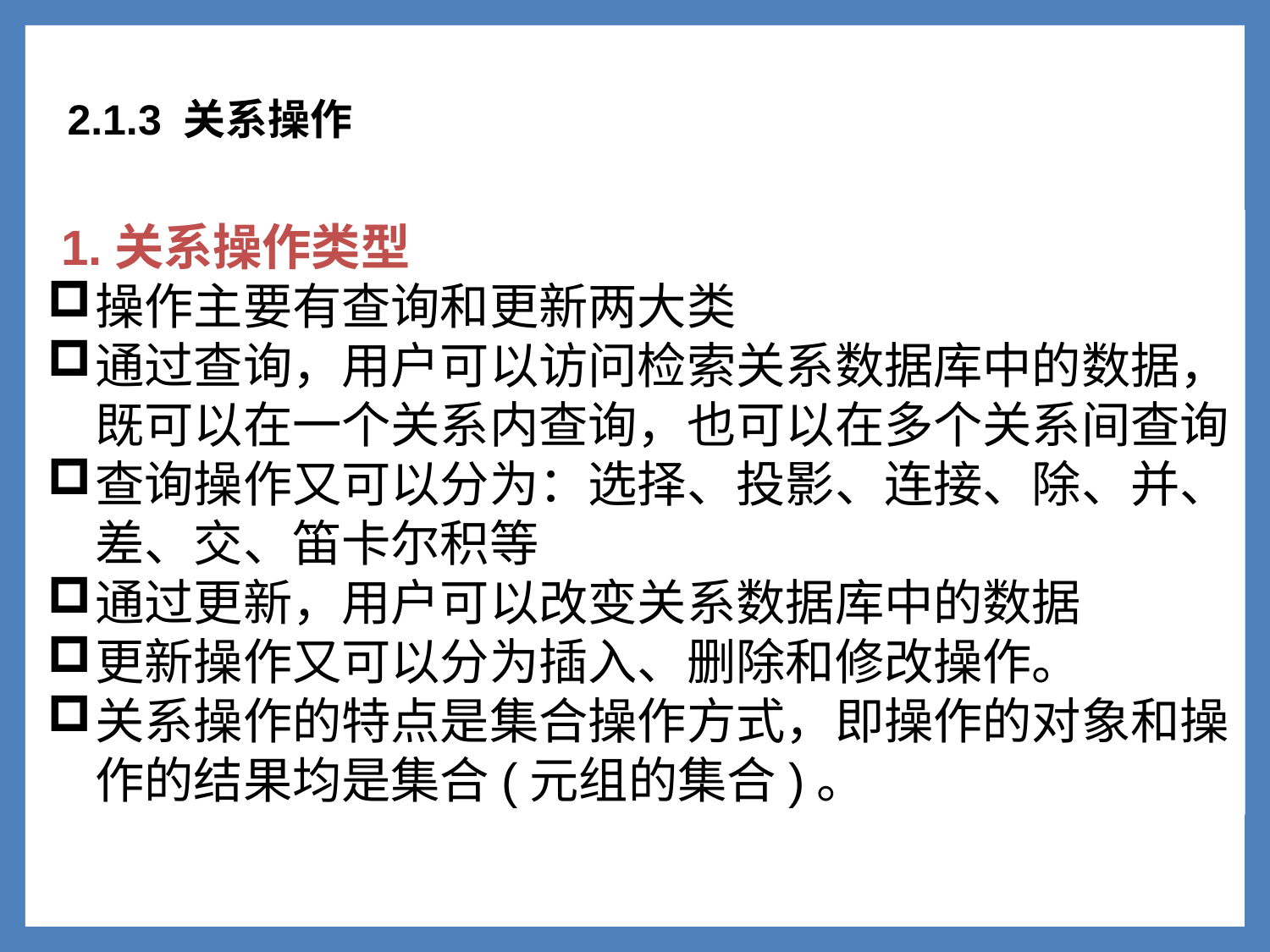

2.1.3 关系操作

 1.关系操作类型
操作主要有查询和更新两大类
通过查询，用户可以访问检索关系数据库中的数据，既可以在一个关系内查询，也可以在多个关系间查询
查询操作又可以分为：选择、投影、连接、除、并、差、交、笛卡尔积等
通过更新，用户可以改变关系数据库中的数据
更新操作又可以分为插入、删除和修改操作。
关系操作的特点是集合操作方式，即操作的对象和操作的结果均是集合(元组的集合)。
1